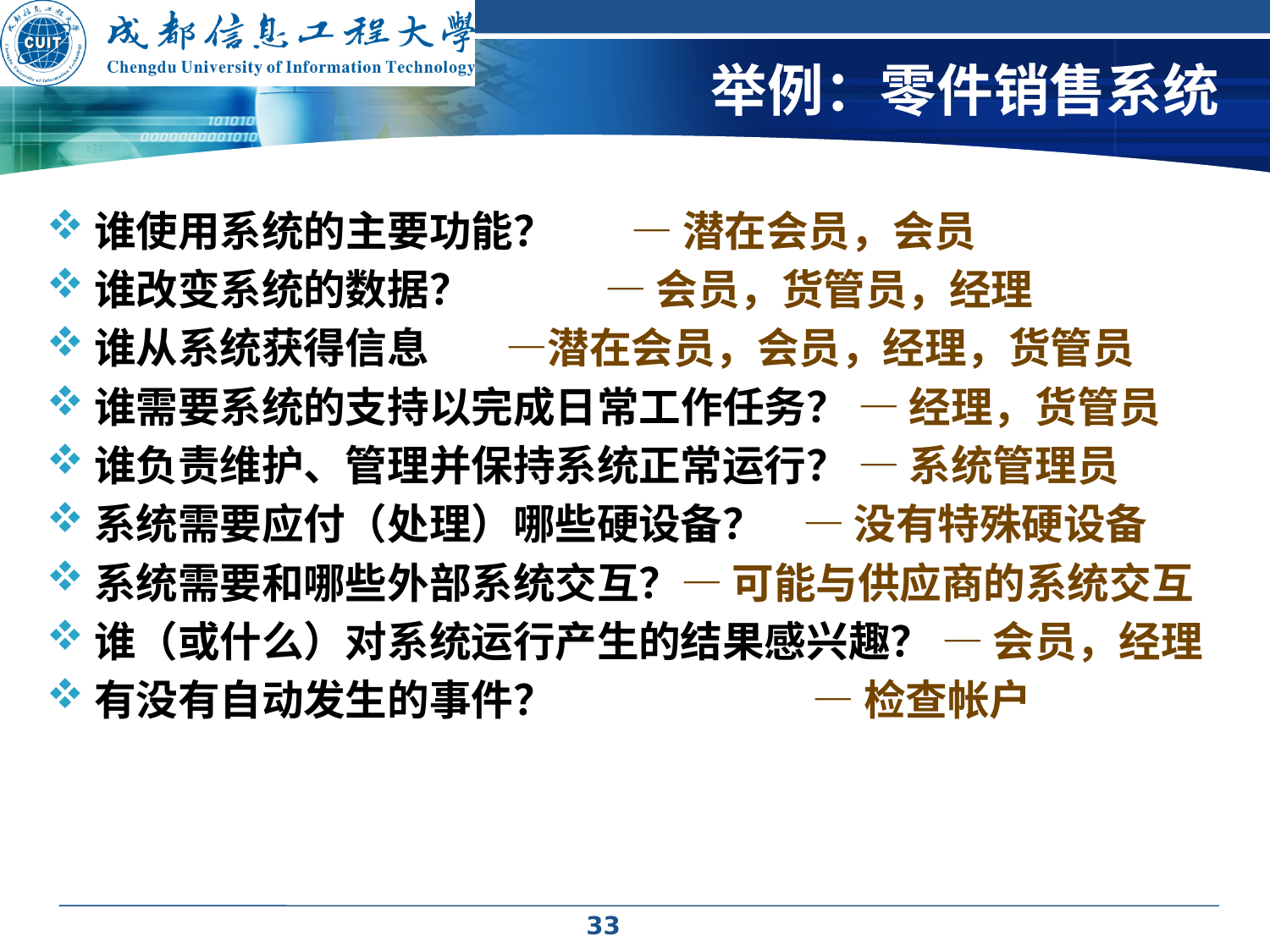

# 举例：零件销售系统
谁使用系统的主要功能？        — 潜在会员，会员
谁改变系统的数据？              — 会员，货管员，经理
谁从系统获得信息        —潜在会员，会员，经理，货管员
谁需要系统的支持以完成日常工作任务？ — 经理，货管员
谁负责维护、管理并保持系统正常运行？ — 系统管理员
系统需要应付（处理）哪些硬设备？    — 没有特殊硬设备
系统需要和哪些外部系统交互？— 可能与供应商的系统交互
谁（或什么）对系统运行产生的结果感兴趣？ — 会员，经理
有没有自动发生的事件？                           — 检查帐户
33